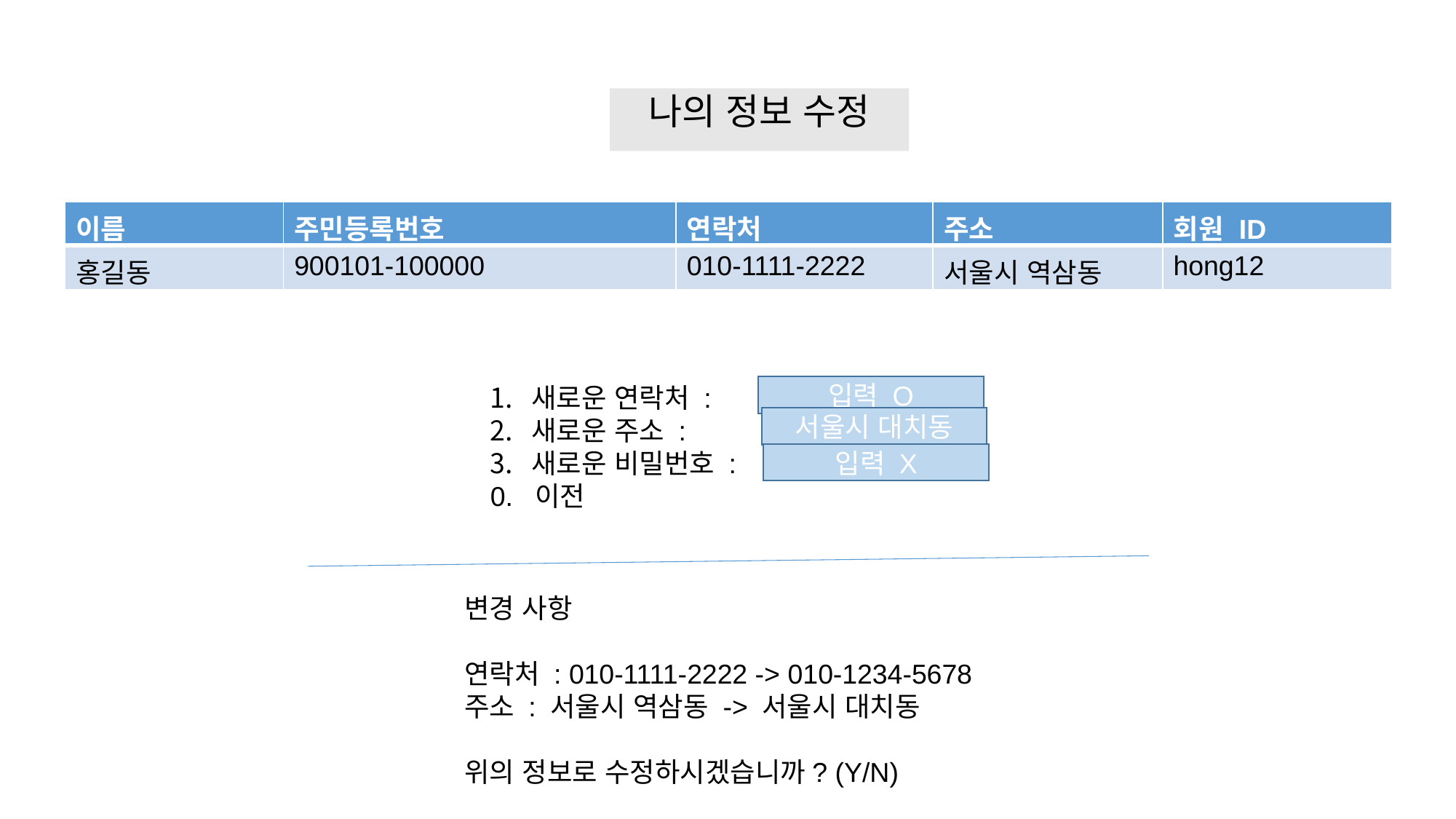

Enter 입력시 기존값 유지
이름 및 주민번호는 변경 불가
나의 정보 수정
| 이름 | 주민등록번호 | 연락처 | 주소 | 회원 ID |
| --- | --- | --- | --- | --- |
| 홍길동 | 900101-100000 | 010-1111-2222 | 서울시 역삼동 | hong12 |
새로운 연락처 :
새로운 주소 :
새로운 비밀번호 :
0.  이전
입력 O
서울시 대치동
입력 X
변경 사항

연락처 : 010-1111-2222 -> 010-1234-5678
주소 : 서울시 역삼동 -> 서울시 대치동

위의 정보로 수정하시겠습니까? (Y/N)